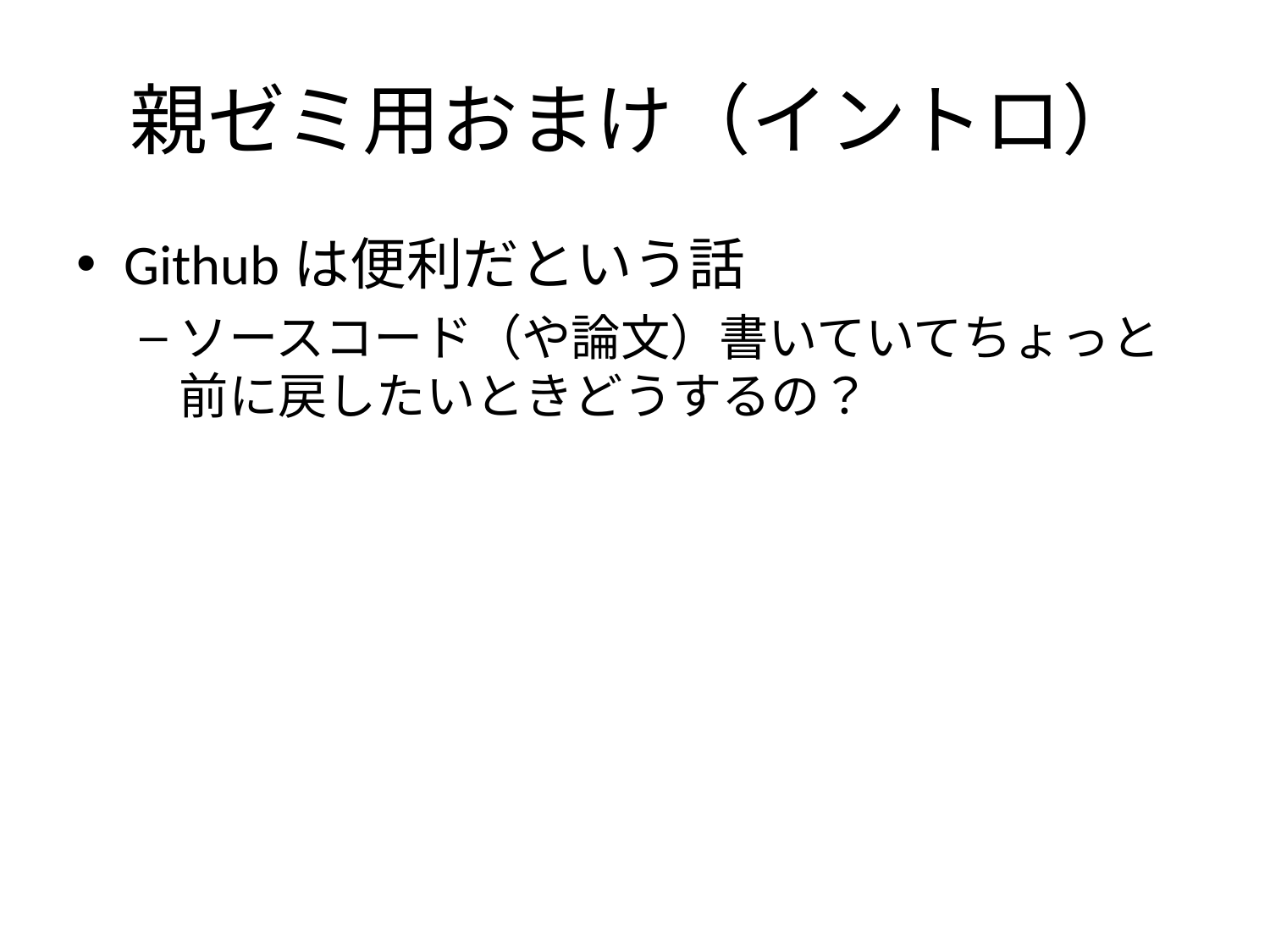

# 親ゼミ用おまけ（イントロ）
Githubは便利だという話
ソースコード（や論文）書いていてちょっと前に戻したいときどうするの？